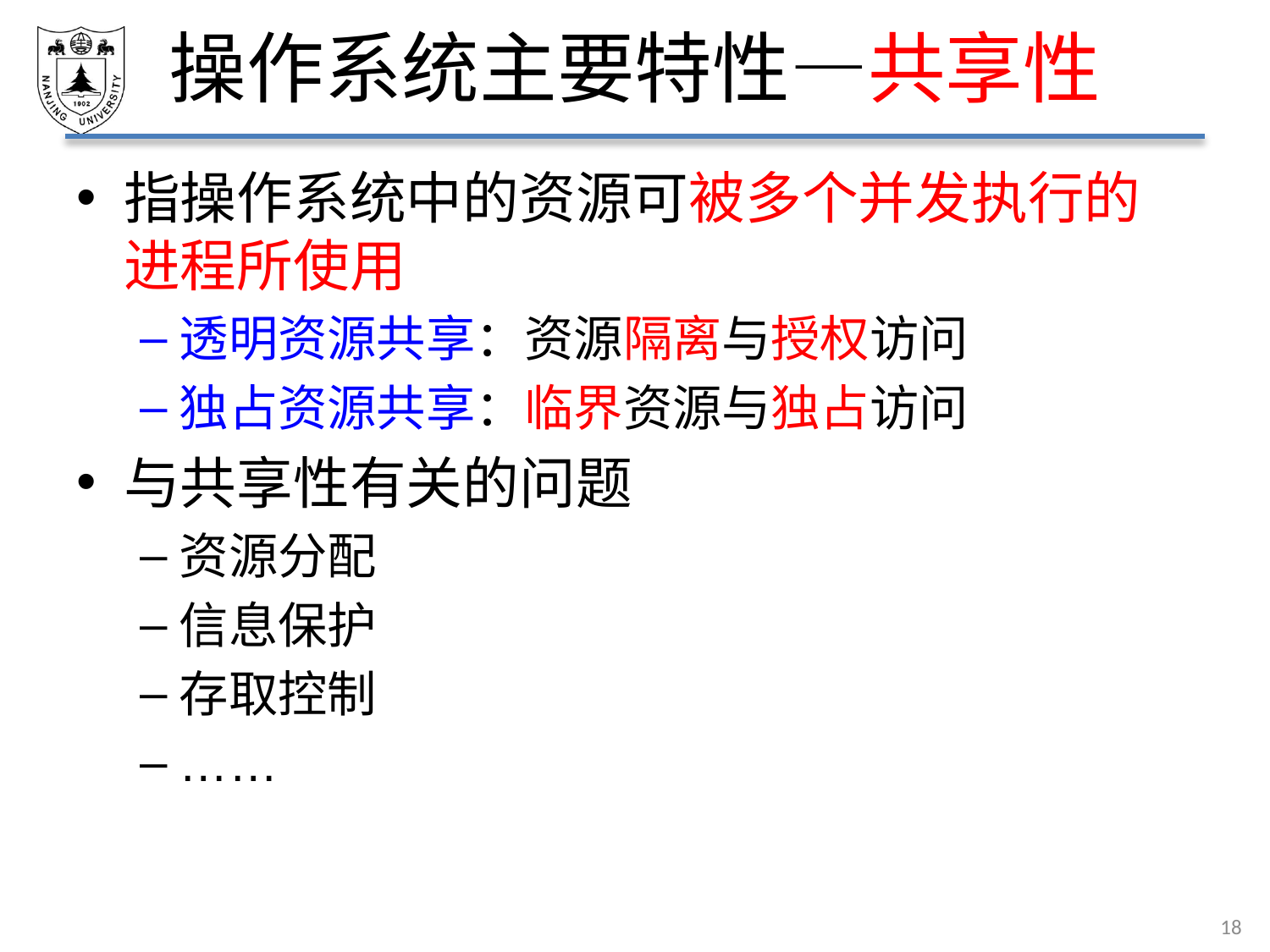

# 操作系统主要特性—共享性
指操作系统中的资源可被多个并发执行的进程所使用
透明资源共享：资源隔离与授权访问
独占资源共享：临界资源与独占访问
与共享性有关的问题
资源分配
信息保护
存取控制
……
18